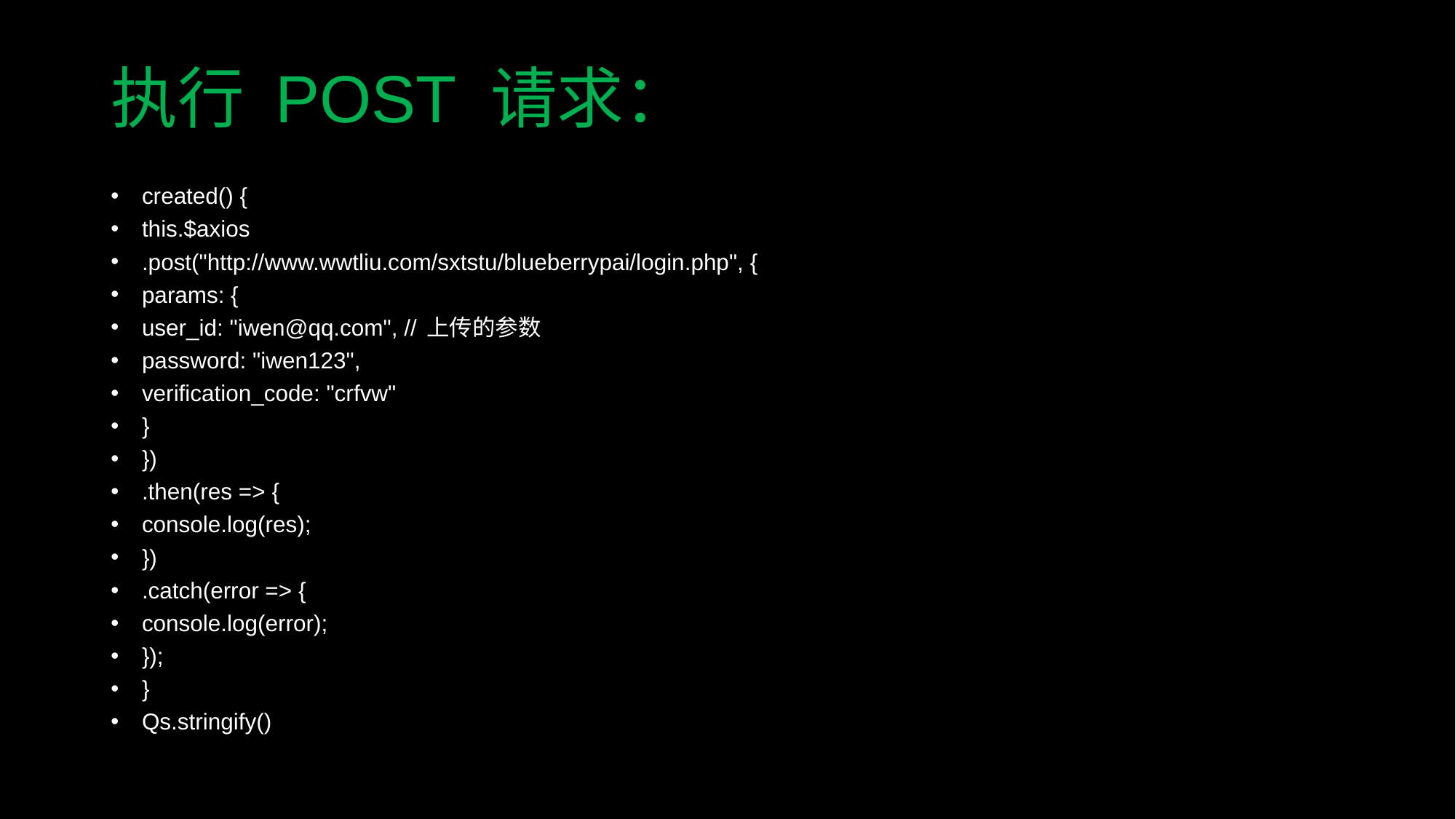

# 执行 POST 请求：
created() {
this.$axios
.post("http://www.wwtliu.com/sxtstu/blueberrypai/login.php", {
params: {
user_id: "iwen@qq.com", // 上传的参数
password: "iwen123",
verification_code: "crfvw"
}
})
.then(res => {
console.log(res);
})
.catch(error => {
console.log(error);
});
}
Qs.stringify()